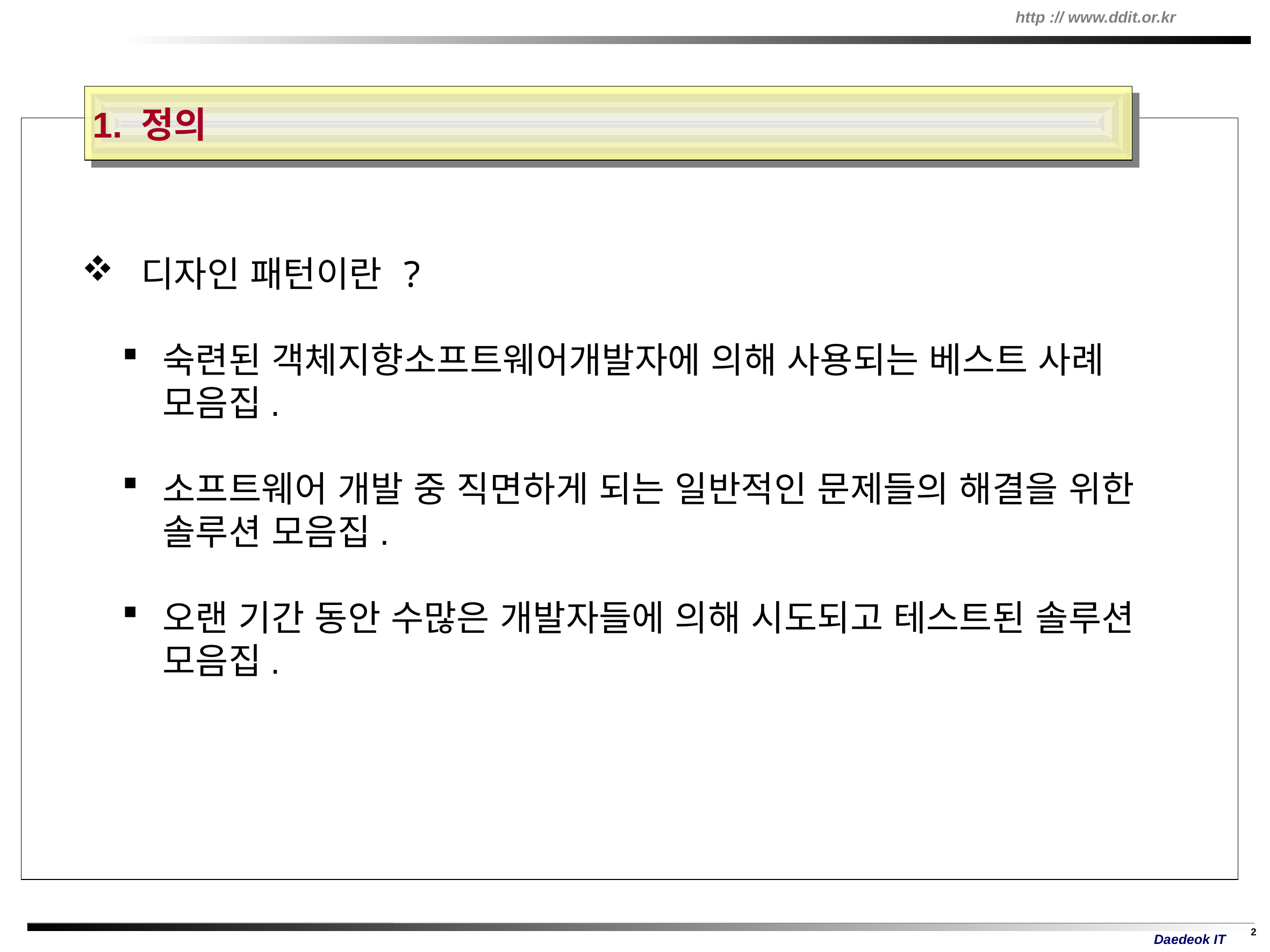

1. 정의

 디자인 패턴이란 ?

숙련된 객체지향소프트웨어개발자에 의해 사용되는 베스트 사례 모음집.

소프트웨어 개발 중 직면하게 되는 일반적인 문제들의 해결을 위한 솔루션 모음집.

오랜 기간 동안 수많은 개발자들에 의해 시도되고 테스트된 솔루션 모음집.